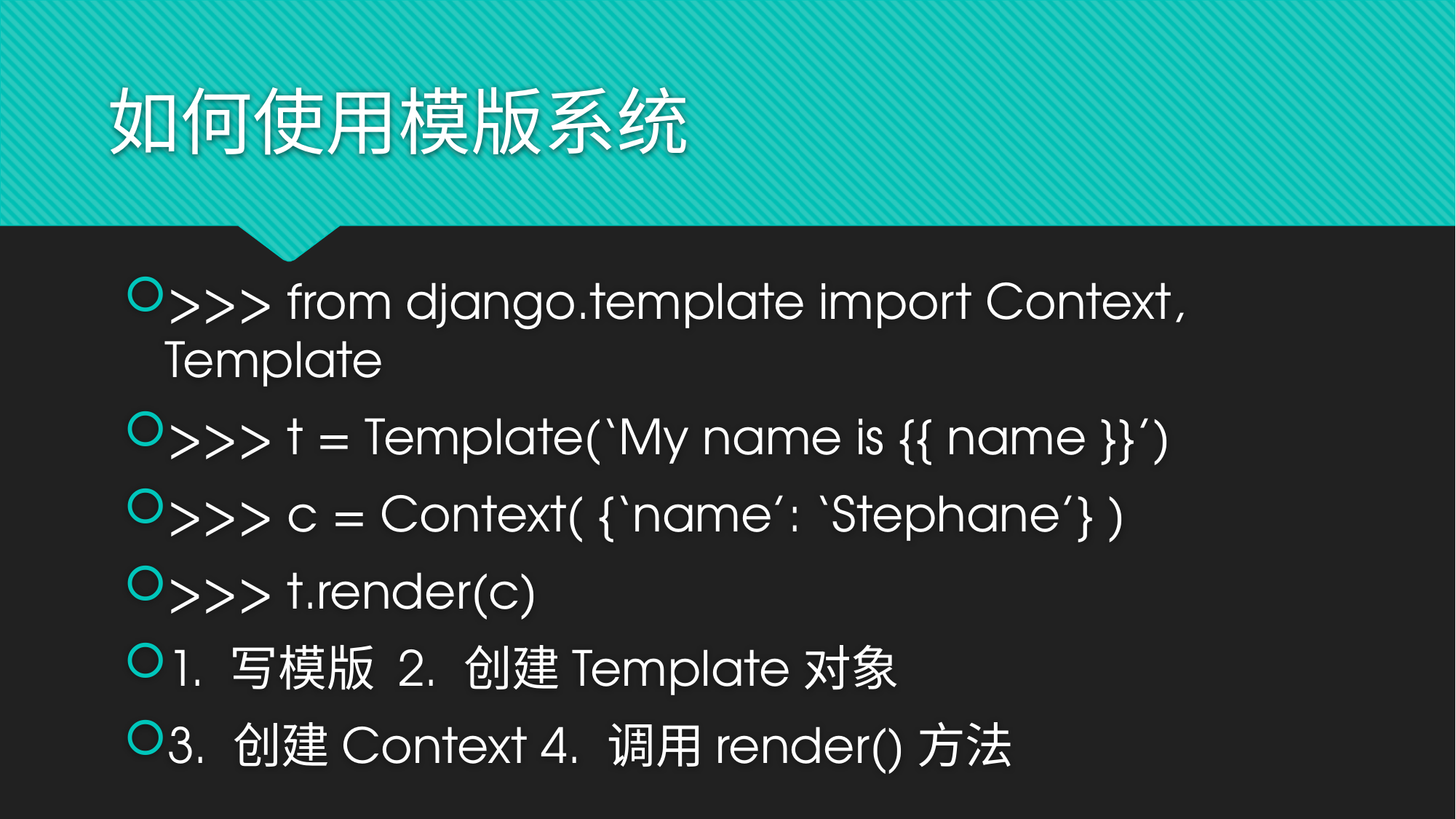

# 如何使用模版系统
>>> from django.template import Context, Template
>>> t = Template(‘My name is {{ name }}’)
>>> c = Context( {‘name’: ‘Stephane’} )
>>> t.render(c)
1. 写模版 2. 创建Template对象
3. 创建Context 4. 调用render()方法